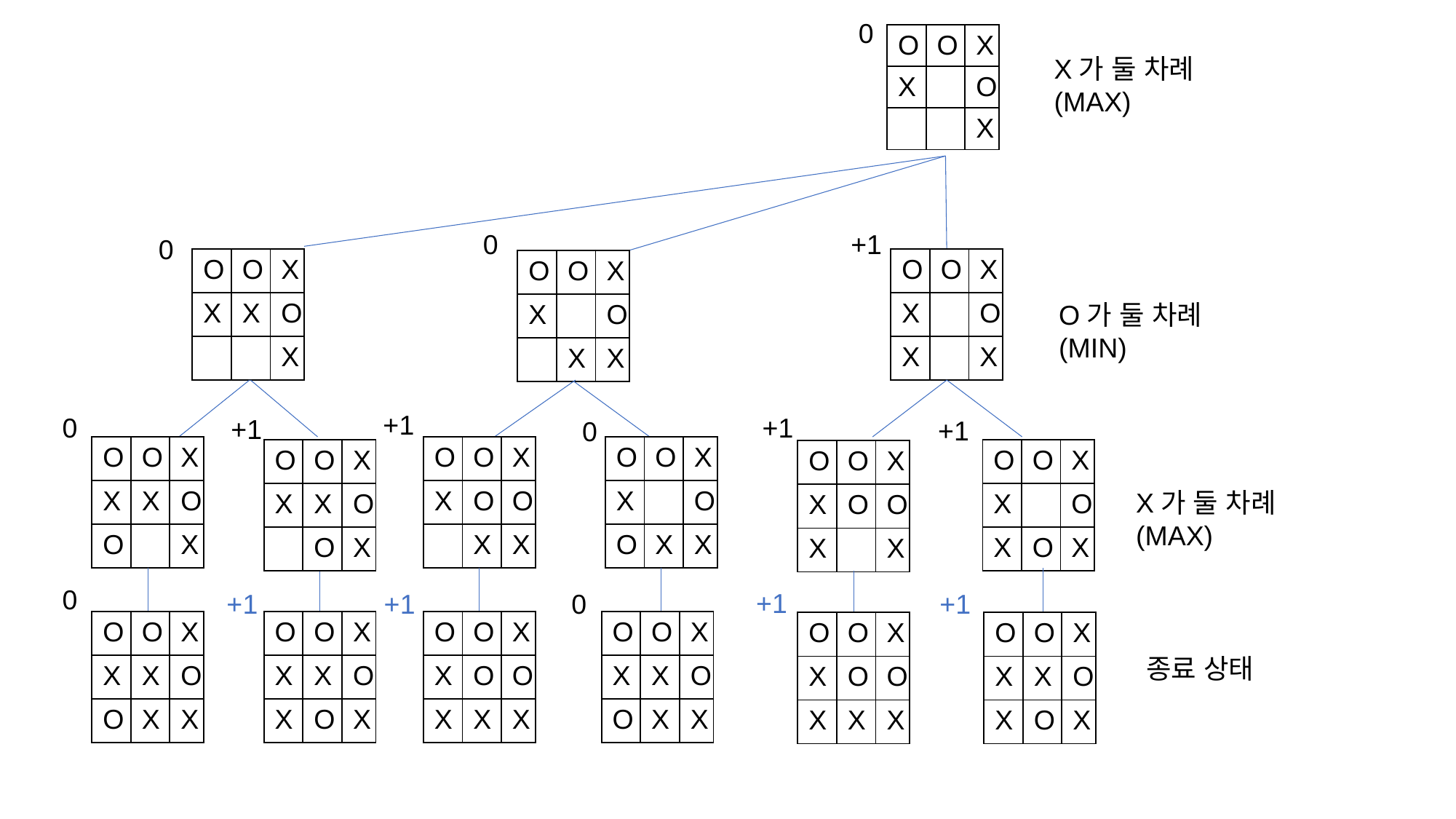

0
| O | O | X |
| --- | --- | --- |
| X |  | O |
|  |  | X |
X가 둘 차례(MAX)
0
+1
0
| O | O | X |
| --- | --- | --- |
| X | X | O |
|  |  | X |
| O | O | X |
| --- | --- | --- |
| X |  | O |
| X |  | X |
| O | O | X |
| --- | --- | --- |
| X |  | O |
|  | X | X |
O가 둘 차례(MIN)
+1
0
+1
+1
+1
0
| O | O | X |
| --- | --- | --- |
| X | X | O |
| O |  | X |
| O | O | X |
| --- | --- | --- |
| X | O | O |
|  | X | X |
| O | O | X |
| --- | --- | --- |
| X |  | O |
| O | X | X |
| O | O | X |
| --- | --- | --- |
| X | X | O |
|  | O | X |
| O | O | X |
| --- | --- | --- |
| X |  | O |
| X | O | X |
| O | O | X |
| --- | --- | --- |
| X | O | O |
| X |  | X |
X가 둘 차례(MAX)
0
+1
+1
+1
0
+1
| O | O | X |
| --- | --- | --- |
| X | X | O |
| X | O | X |
| O | O | X |
| --- | --- | --- |
| X | O | O |
| X | X | X |
| O | O | X |
| --- | --- | --- |
| X | X | O |
| O | X | X |
| O | O | X |
| --- | --- | --- |
| X | X | O |
| O | X | X |
| O | O | X |
| --- | --- | --- |
| X | O | O |
| X | X | X |
| O | O | X |
| --- | --- | --- |
| X | X | O |
| X | O | X |
종료 상태